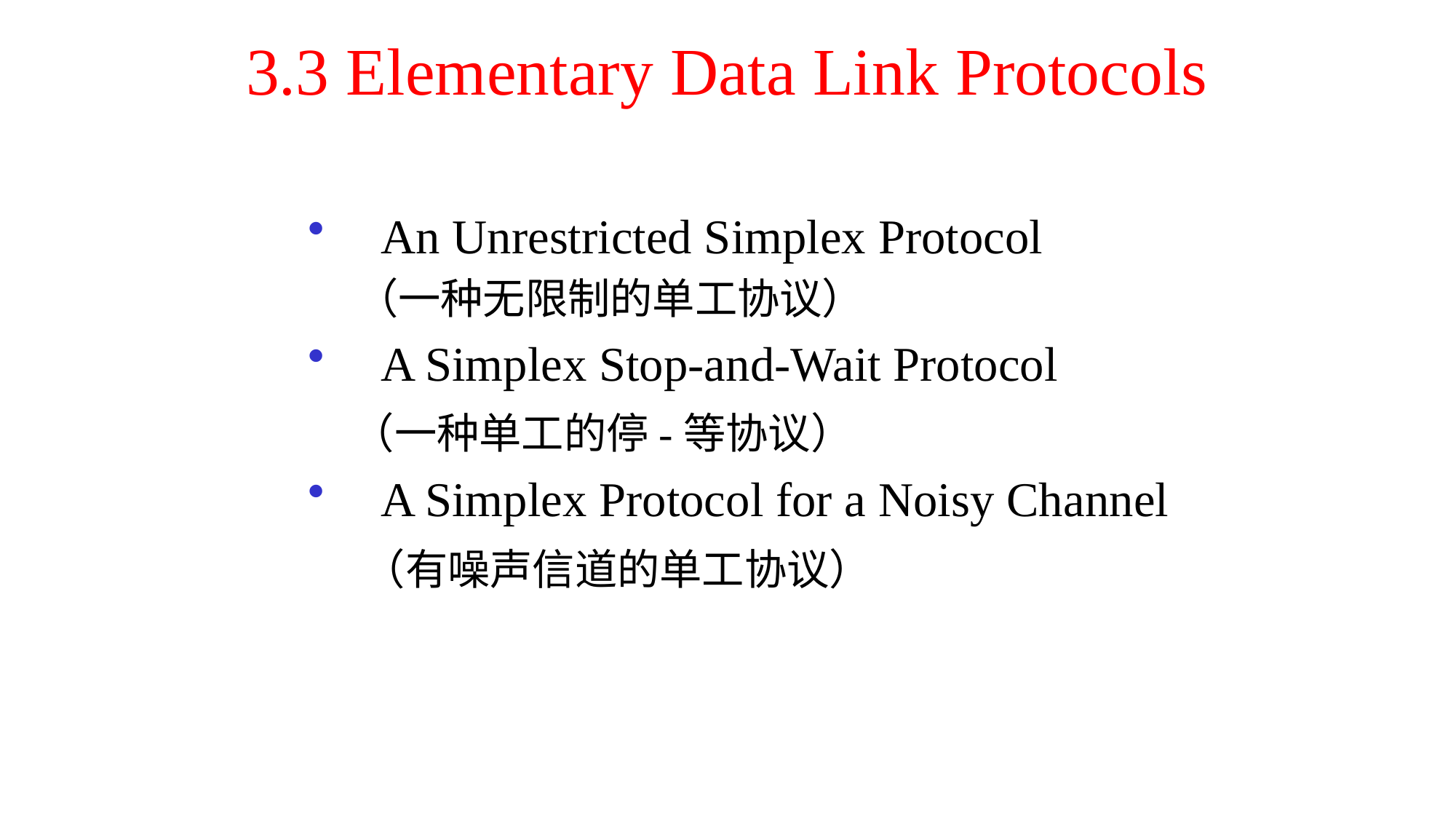

# 3.3 Elementary Data Link Protocols
An Unrestricted Simplex Protocol
    （一种无限制的单工协议）
A Simplex Stop-and-Wait Protocol
   （一种单工的停-等协议）
A Simplex Protocol for a Noisy Channel
    （有噪声信道的单工协议）